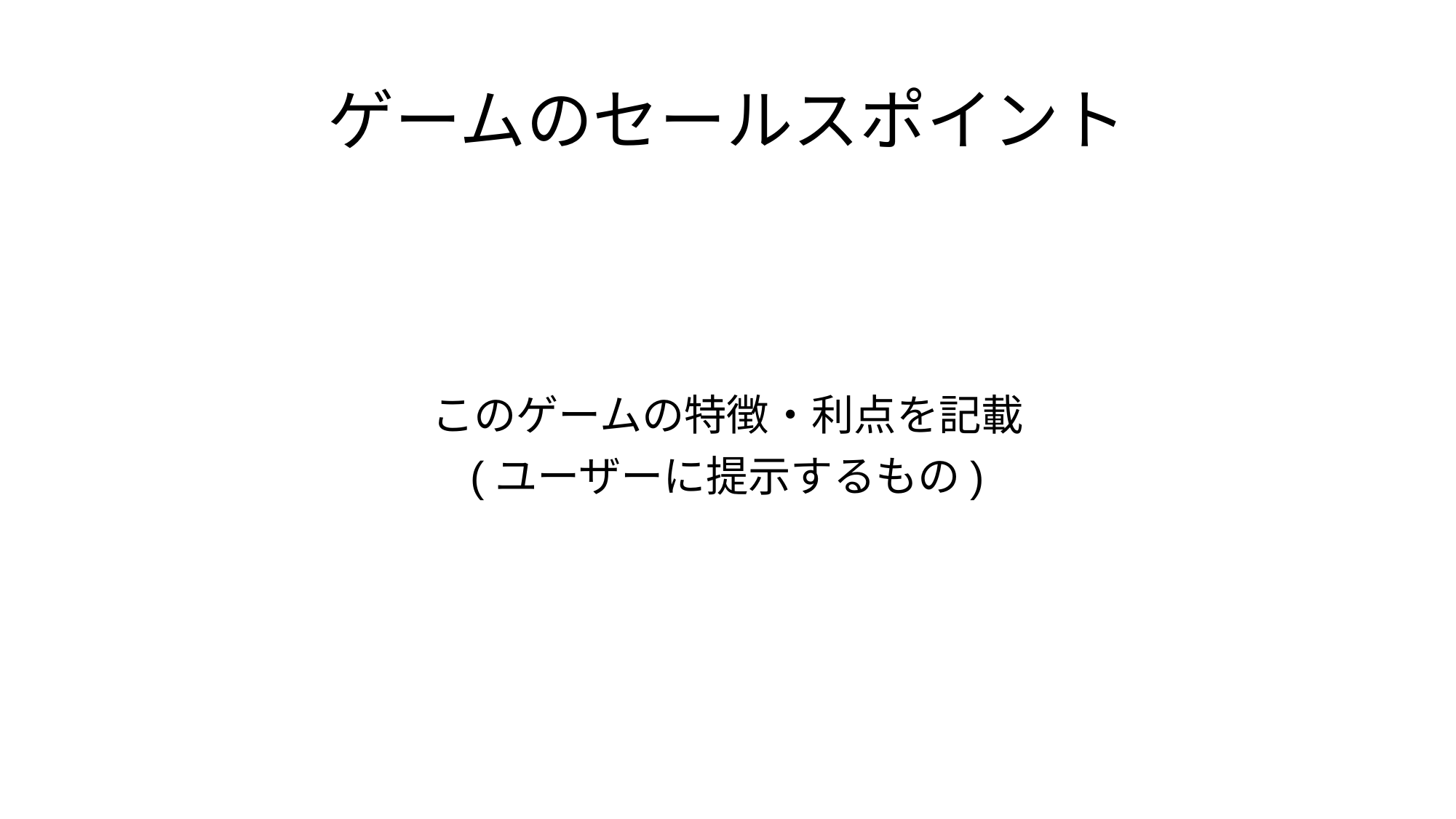

# ゲームのセールスポイント
このゲームの特徴・利点を記載
(ユーザーに提示するもの)